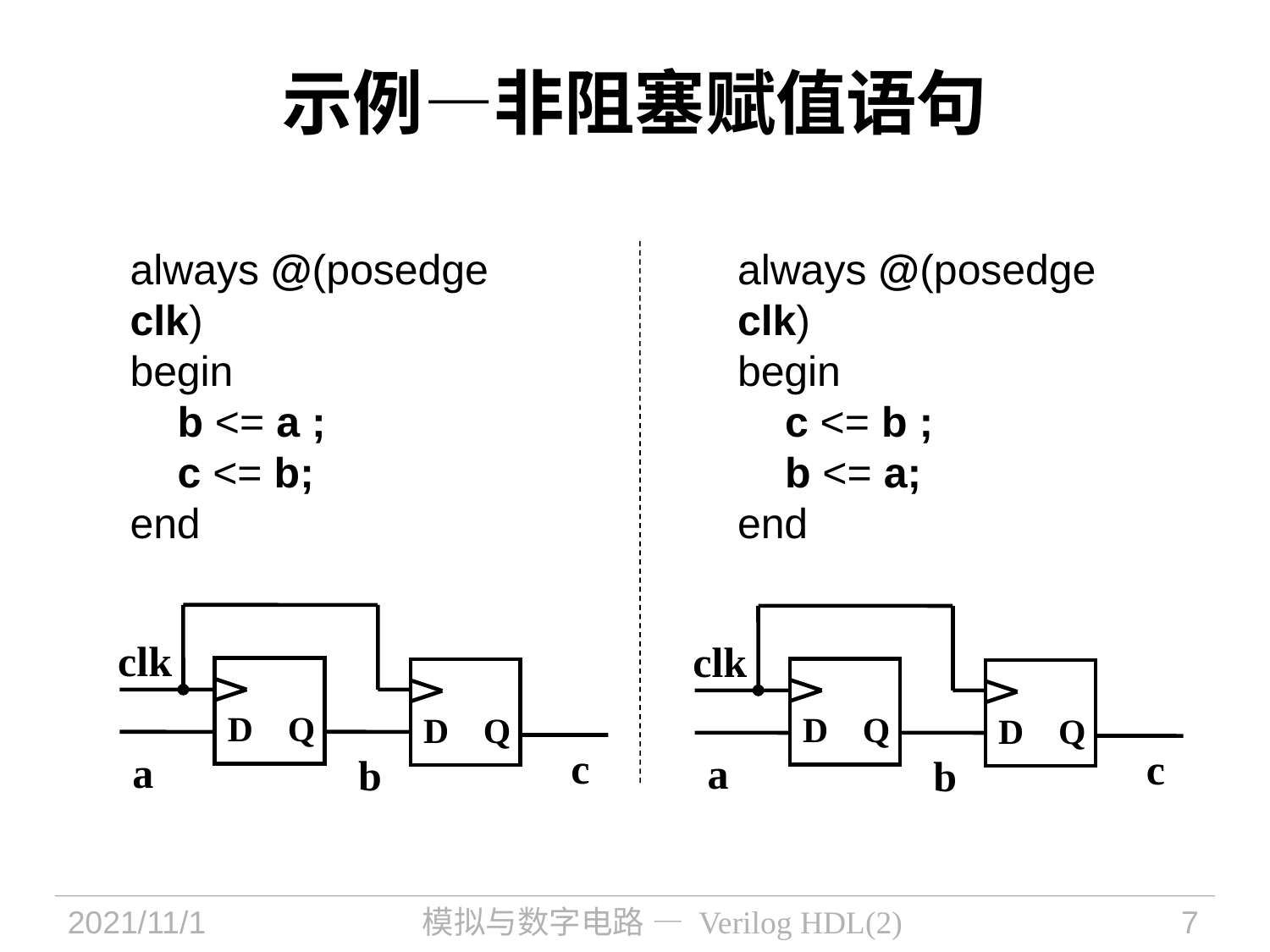

示例—非阻塞赋值语句
2021/11/1
模拟与数字电路 — Verilog HDL(2)
7
always @(posedge clk)
begin
    b <= a ;
    c <= b;
end
always @(posedge clk)
begin
    c <= b ;
    b <= a;
end

clk

D
Q
D
Q

c
a
b

clk

D
Q
D
Q

c
a
b